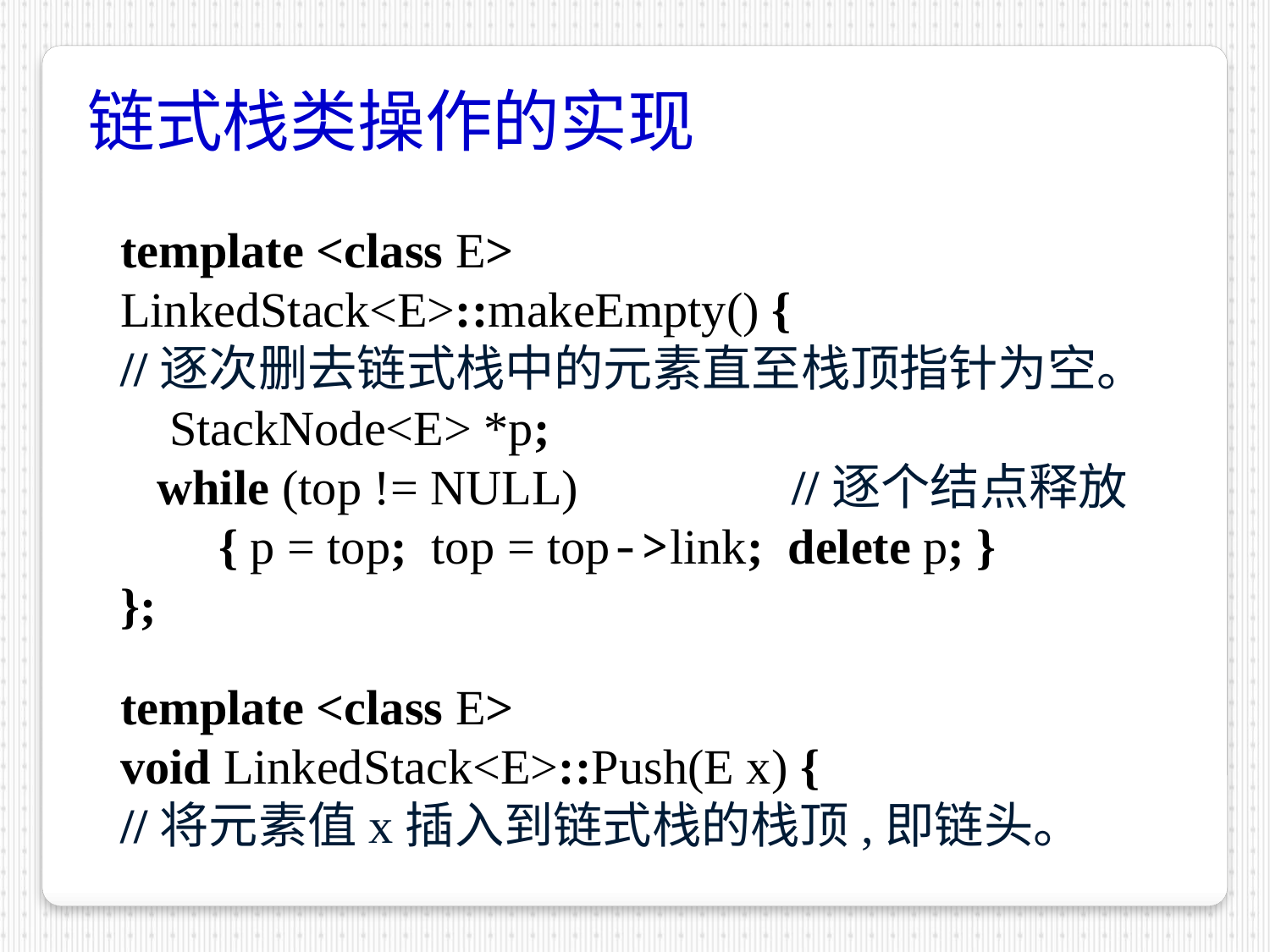

链式栈类操作的实现
template <class E>
LinkedStack<E>::makeEmpty() {
//逐次删去链式栈中的元素直至栈顶指针为空。
    StackNode<E> *p;
	while (top != NULL)		//逐个结点释放
        { p = top;  top = top->link;  delete p; }
};

template <class E>
void LinkedStack<E>::Push(E x) {
//将元素值x插入到链式栈的栈顶,即链头。